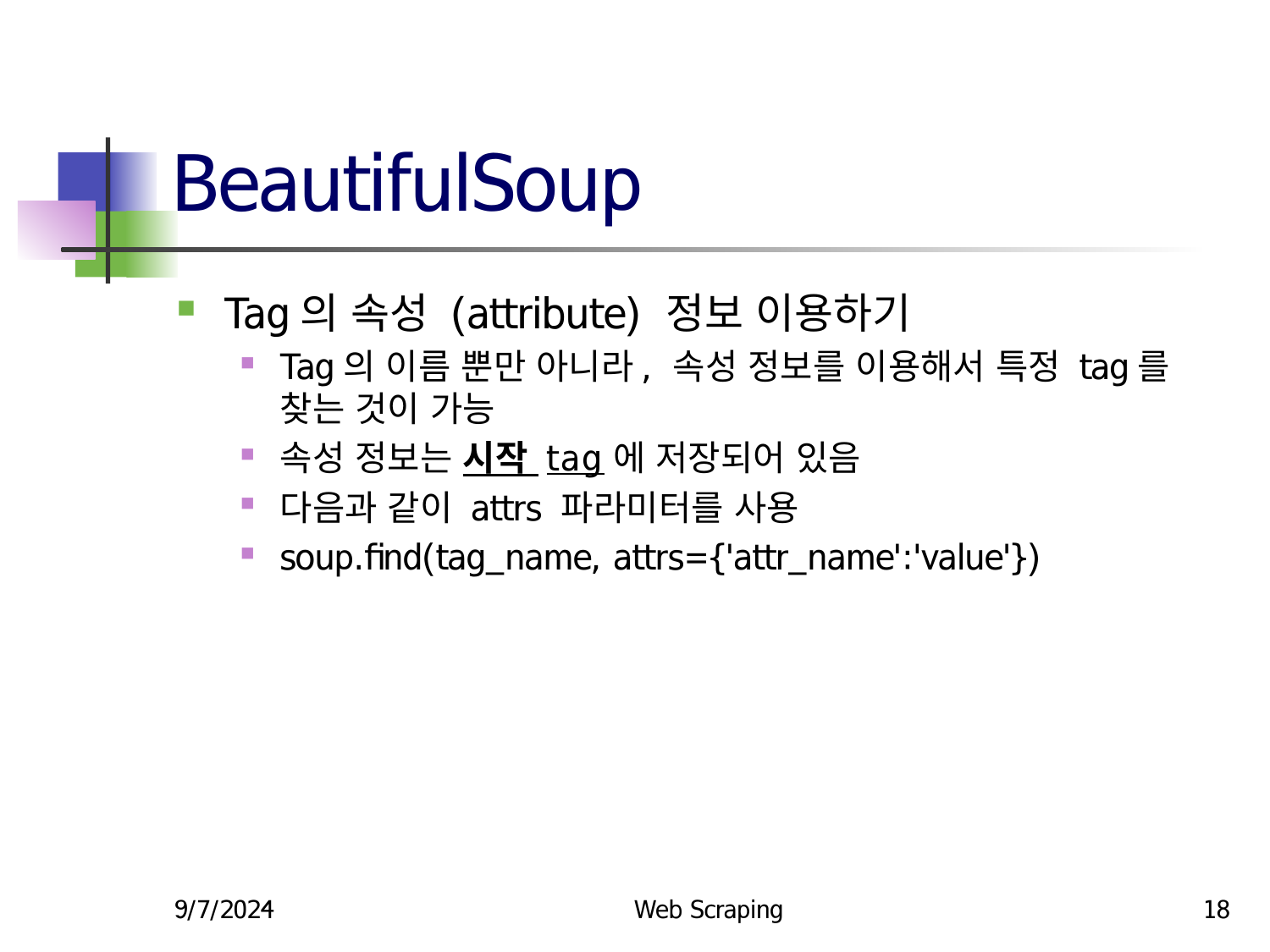

# BeautifulSoup
Tag의 속성 (attribute) 정보 이용하기
Tag의 이름 뿐만 아니라, 속성 정보를 이용해서 특정 tag를 찾는 것이 가능
속성 정보는 시작 tag에 저장되어 있음
다음과 같이 attrs 파라미터를 사용
soup.find(tag_name, attrs={'attr_name':'value'})

9/7/2024
Web Scraping
18